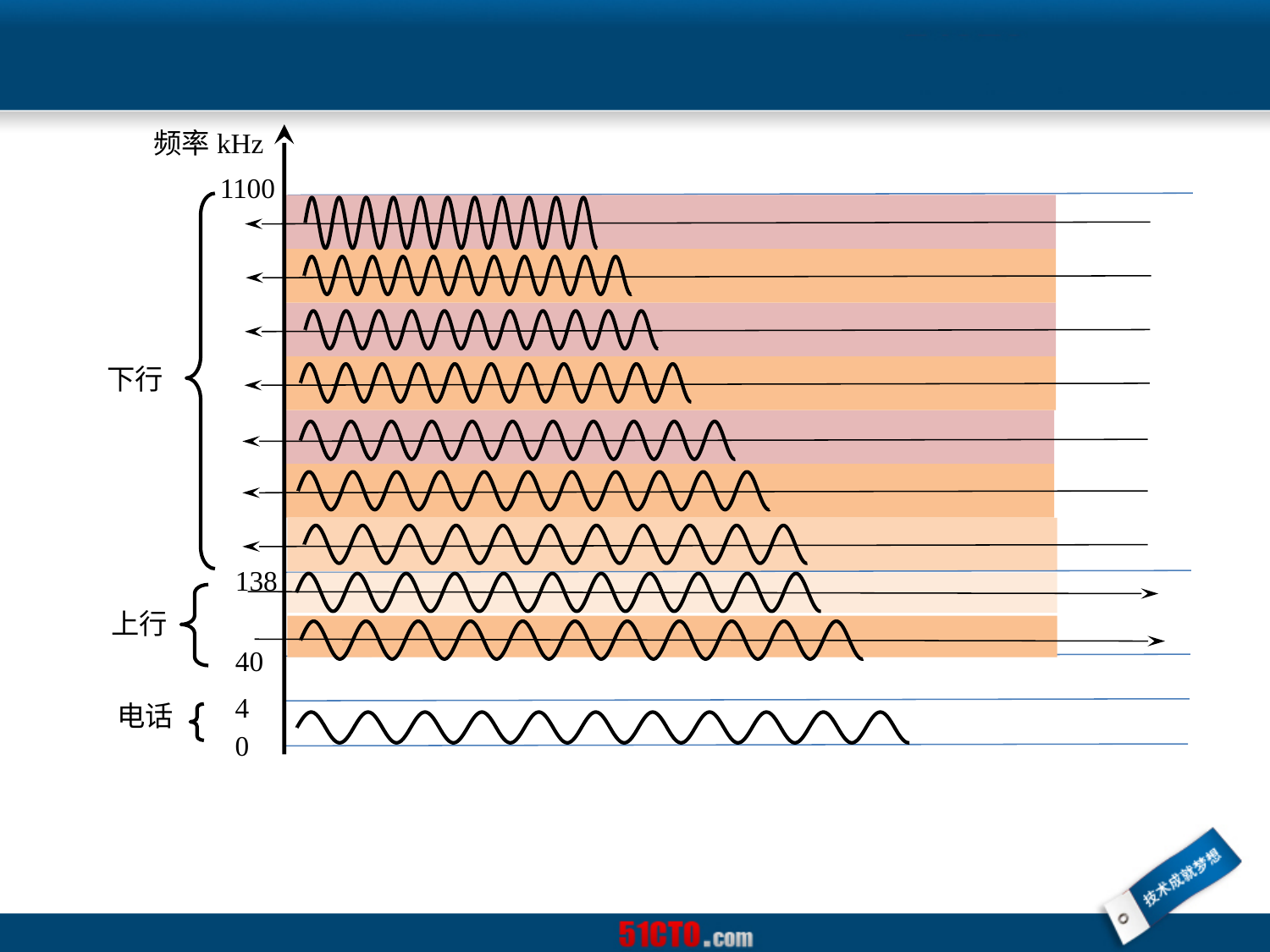

频率kHz

### Chart

| Category |  |
|---|---|
1100

### Chart

| Category |  |
|---|---|

### Chart

| Category |  |
|---|---|

### Chart

| Category |  |
|---|---|
下行

### Chart

| Category |  |
|---|---|

### Chart

| Category |  |
|---|---|

### Chart

| Category |  |
|---|---|

### Chart

| Category |  |
|---|---|
138

### Chart

| Category |  |
|---|---|
上行

40

### Chart

| Category |  |
|---|---|
4
电话

0